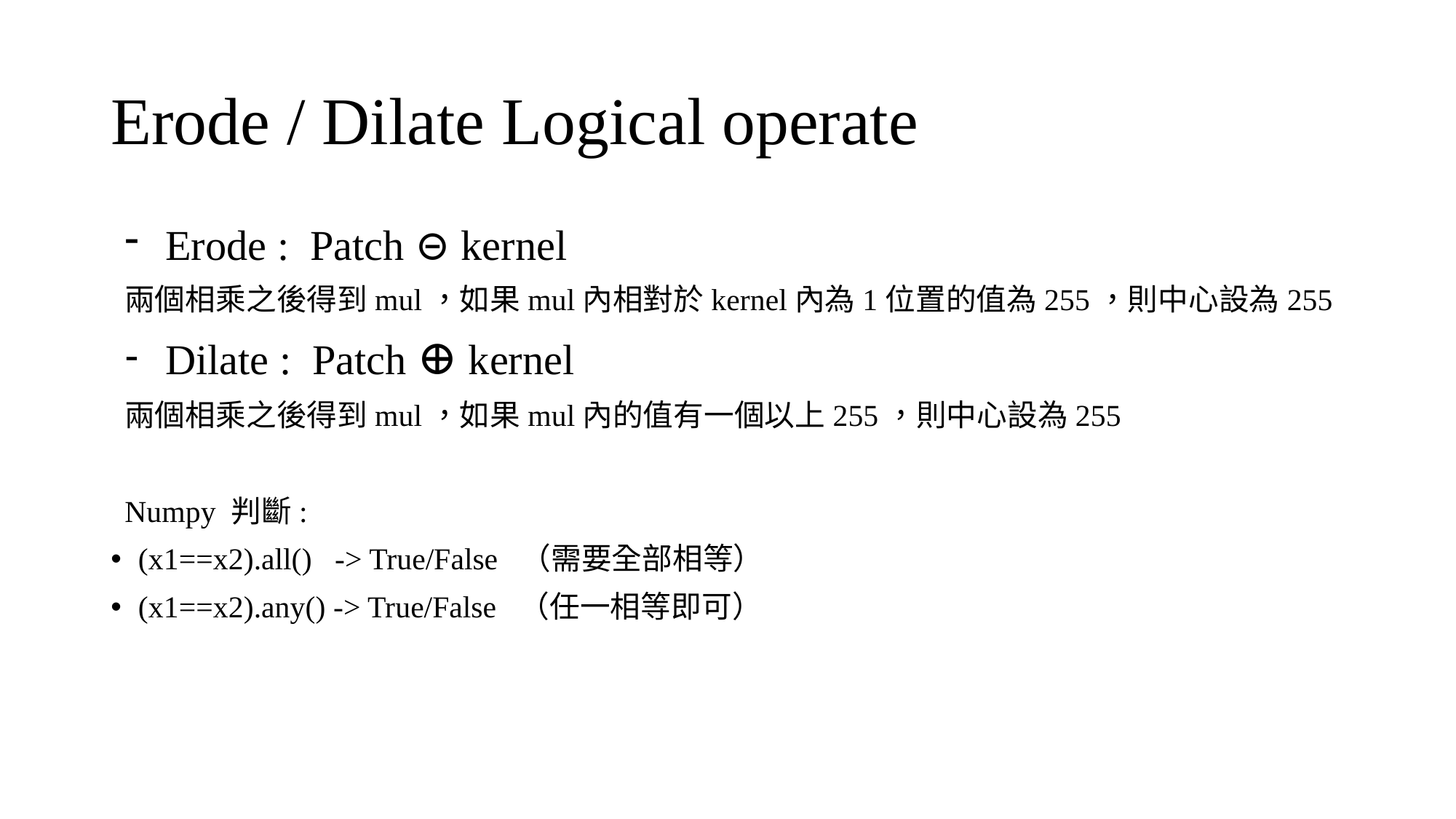

# Erode / Dilate Logical operate
Erode :  Patch ⊝ kernel
兩個相乘之後得到mul，如果mul內相對於kernel內為1位置的值為255，則中心設為255
Dilate :  Patch ⊕ kernel
兩個相乘之後得到mul，如果mul內的值有一個以上255，則中心設為255

Numpy 判斷:
(x1==x2).all()   -> True/False  （需要全部相等）
(x1==x2).any() -> True/False  （任一相等即可）